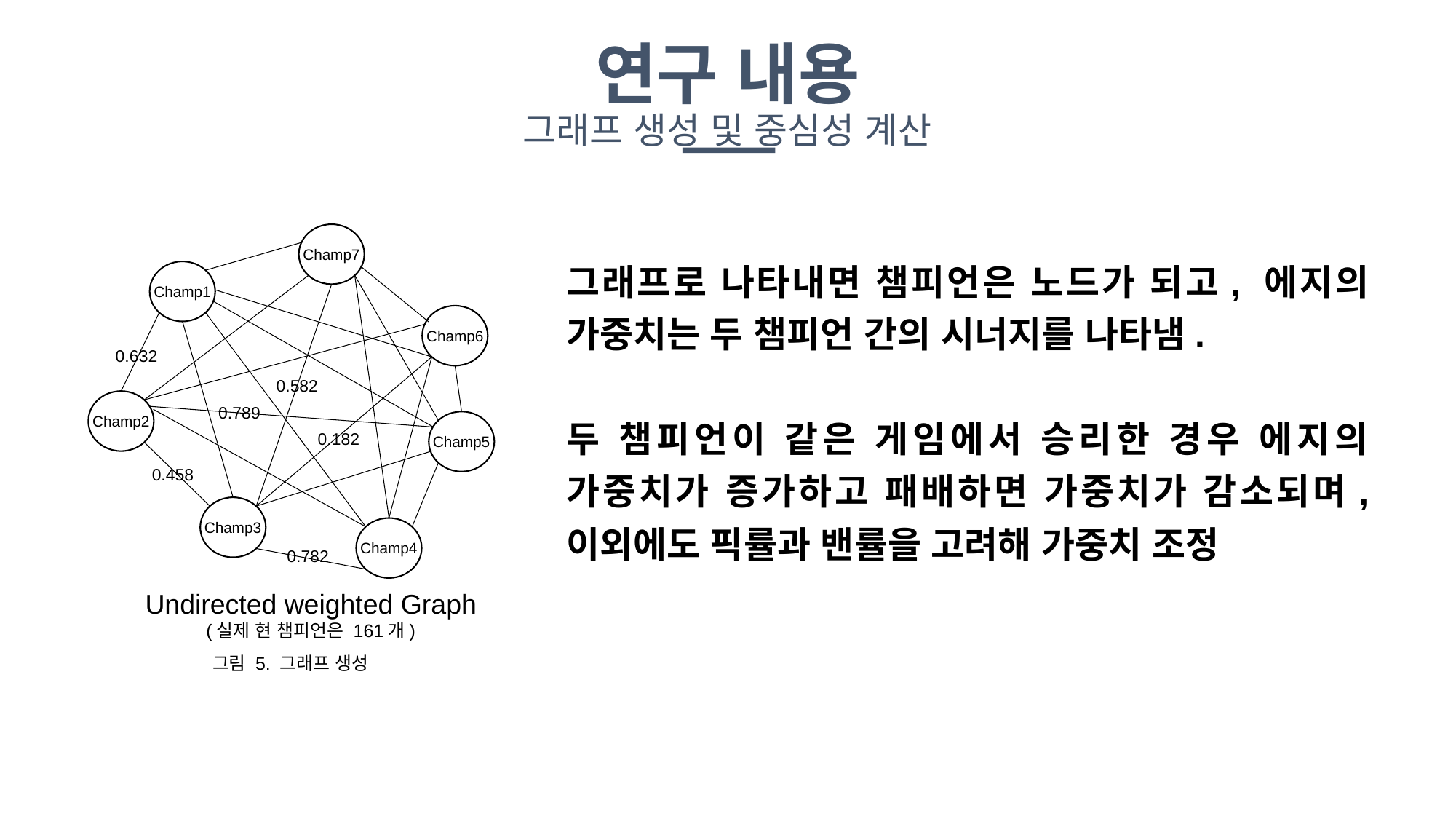

연구 내용

그래프 생성 및 중심성 계산

Champ7

Champ1

Champ6
0.632
0.582

Champ2
0.789

Champ5
0.182
0.458

Champ3

Champ4
0.782
Undirected weighted Graph
(실제 현 챔피언은 161개)
그래프로 나타내면 챔피언은 노드가 되고, 에지의 가중치는 두 챔피언 간의 시너지를 나타냄.

두 챔피언이 같은 게임에서 승리한 경우 에지의 가중치가 증가하고 패배하면 가중치가 감소되며, 이외에도 픽률과 밴률을 고려해 가중치 조정
그림 5. 그래프 생성